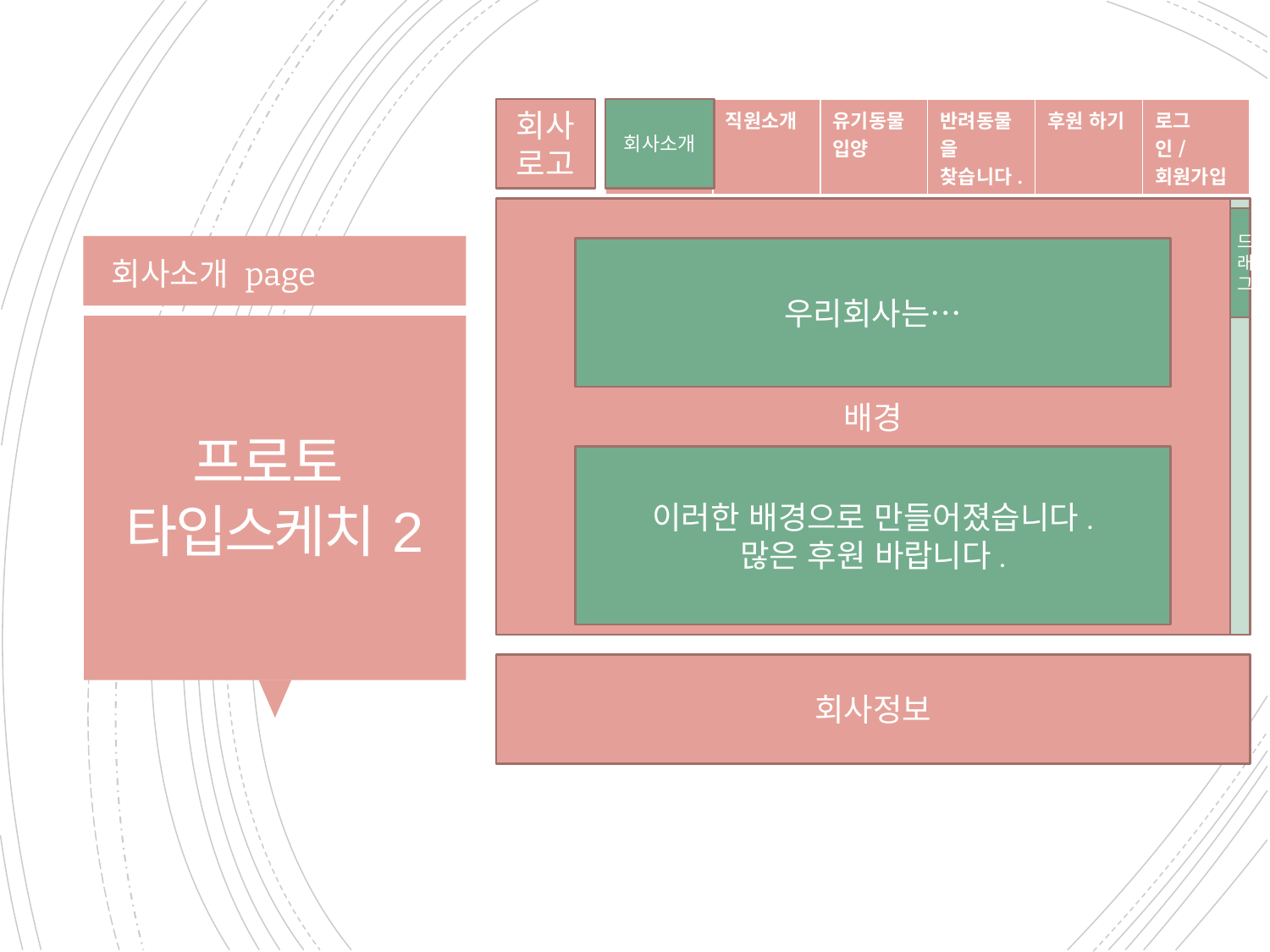

회사로고
| 회사소개 | 직원소개 | 유기동물 입양 | 반려동물을 찾습니다. | 후원 하기 | 로그인/회원가입 |
| --- | --- | --- | --- | --- | --- |
회사소개
배경

드래그
우리회사는…
회사소개 page
# 프로토 타입스케치2
이러한 배경으로 만들어졌습니다.
많은 후원 바랍니다.
회사정보